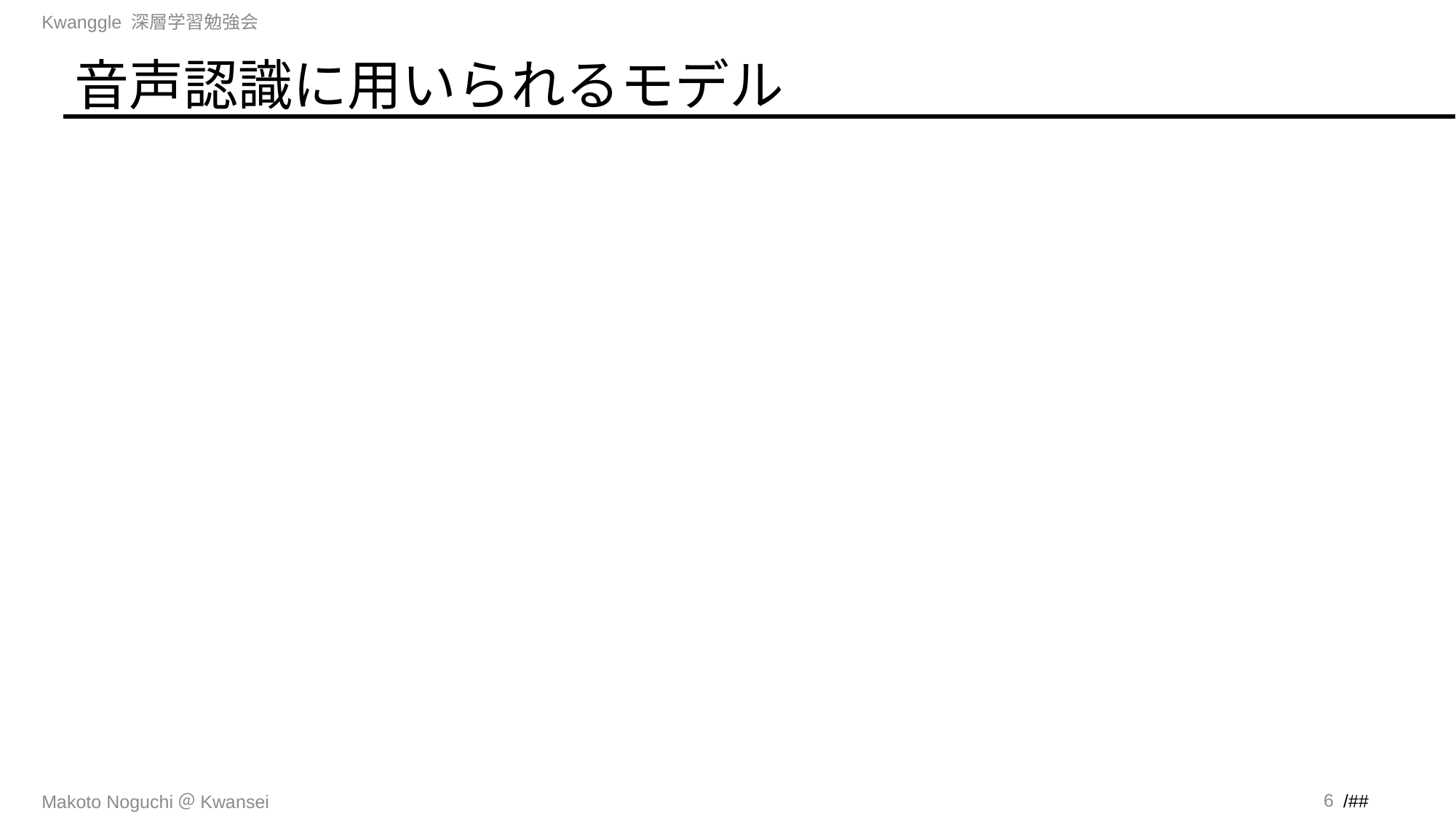

Kwanggle 深層学習勉強会
# 音声認識に用いられるモデル

6
Makoto Noguchi＠Kwansei